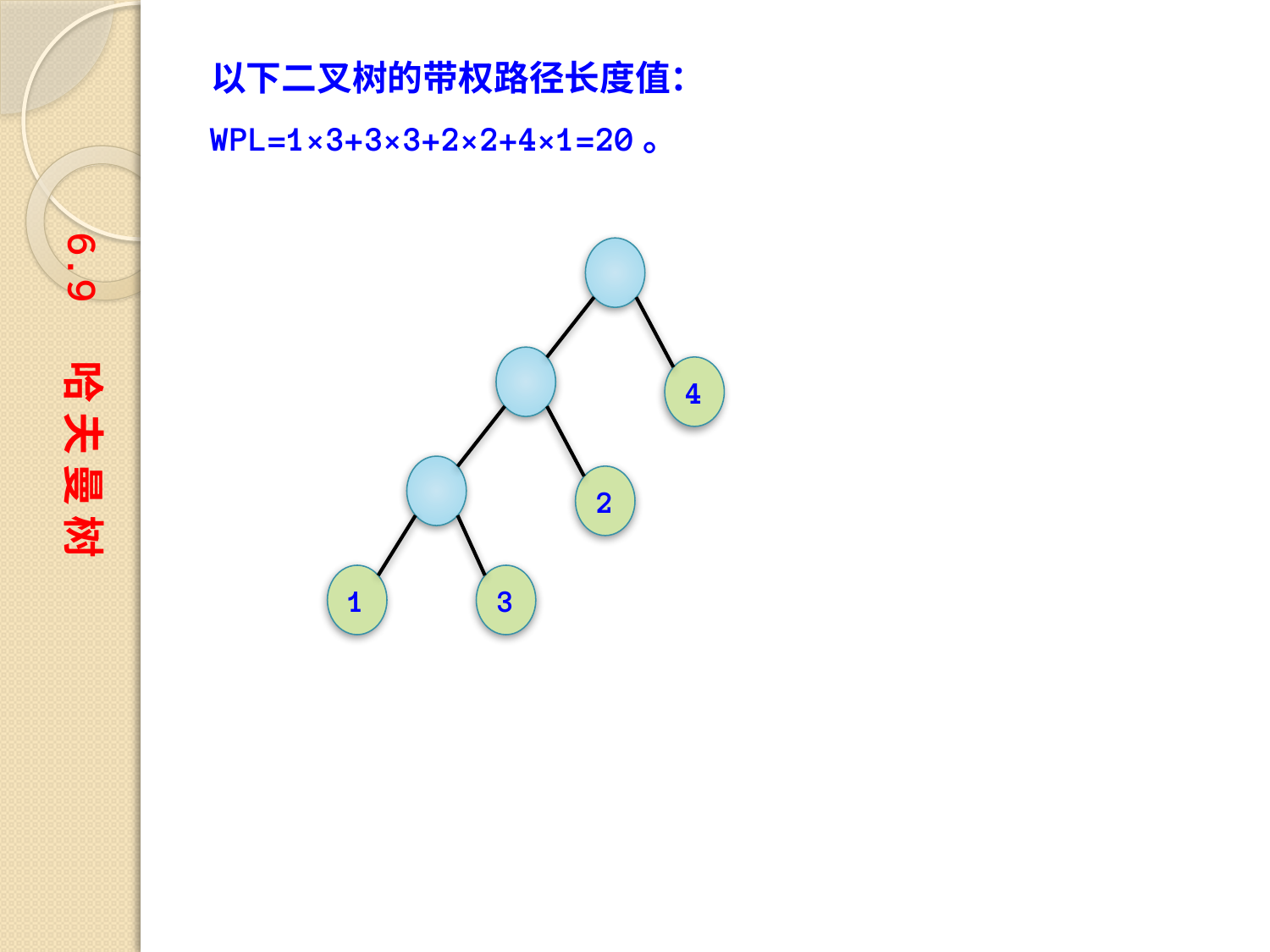

以下二叉树的带权路径长度值：
WPL=1×3+3×3+2×2+4×1=20。
6.9  哈 夫 曼 树

4

2
1
3